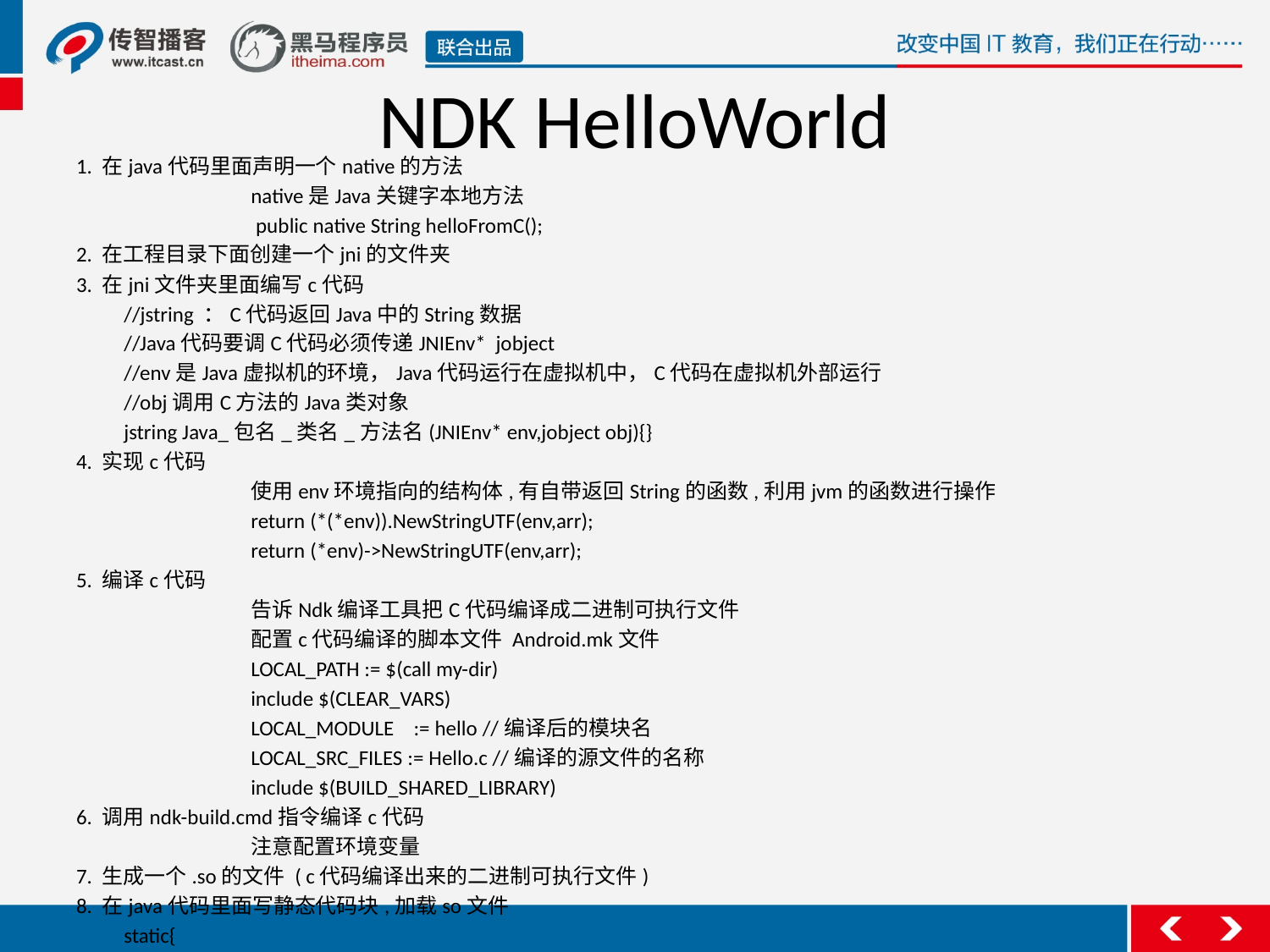

NDK HelloWorld
1. 在java代码里面声明一个native的方法
		native是Java关键字本地方法
		 public native String helloFromC();
2. 在工程目录下面创建一个jni的文件夹
3. 在jni文件夹里面编写c代码
	//jstring ：C代码返回Java中的String数据
	//Java代码要调C代码必须传递JNIEnv*  jobject
	//env是Java虚拟机的环境，Java代码运行在虚拟机中，C代码在虚拟机外部运行
	//obj调用C方法的Java类对象
	jstring Java_包名_类名_方法名(JNIEnv* env,jobject obj){}
4. 实现c代码
		使用env环境指向的结构体,有自带返回String的函数,利用jvm的函数进行操作
		return (*(*env)).NewStringUTF(env,arr);
		return (*env)->NewStringUTF(env,arr);
5. 编译c代码
		告诉Ndk编译工具把C代码编译成二进制可执行文件
		配置c代码编译的脚本文件 Android.mk文件
		LOCAL_PATH := $(call my-dir)
		include $(CLEAR_VARS)
		LOCAL_MODULE    := hello //编译后的模块名
		LOCAL_SRC_FILES := Hello.c //编译的源文件的名称
		include $(BUILD_SHARED_LIBRARY)
6. 调用ndk-build.cmd指令编译c代码
		注意配置环境变量
7. 生成一个.so的文件 ( c代码编译出来的二进制可执行文件)
8. 在java代码里面写静态代码块,加载so文件
	static{
		System.loadLibrary("hello");
	}
9. 像使用一般java方法一样调用native的方法